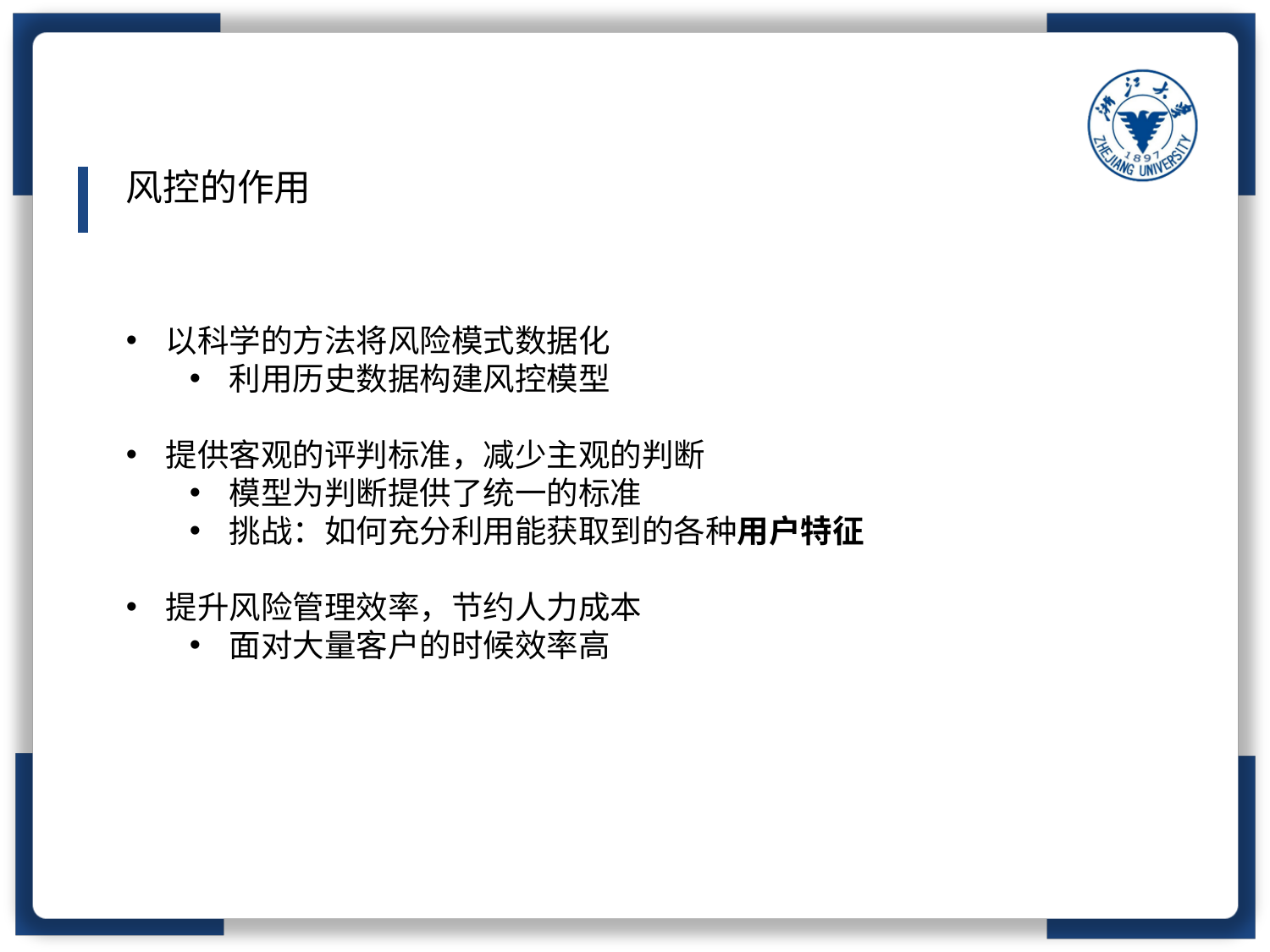

风控的作用
以科学的方法将风险模式数据化
利用历史数据构建风控模型

提供客观的评判标准，减少主观的判断
模型为判断提供了统一的标准
挑战：如何充分利用能获取到的各种用户特征

提升风险管理效率，节约人力成本
面对大量客户的时候效率高